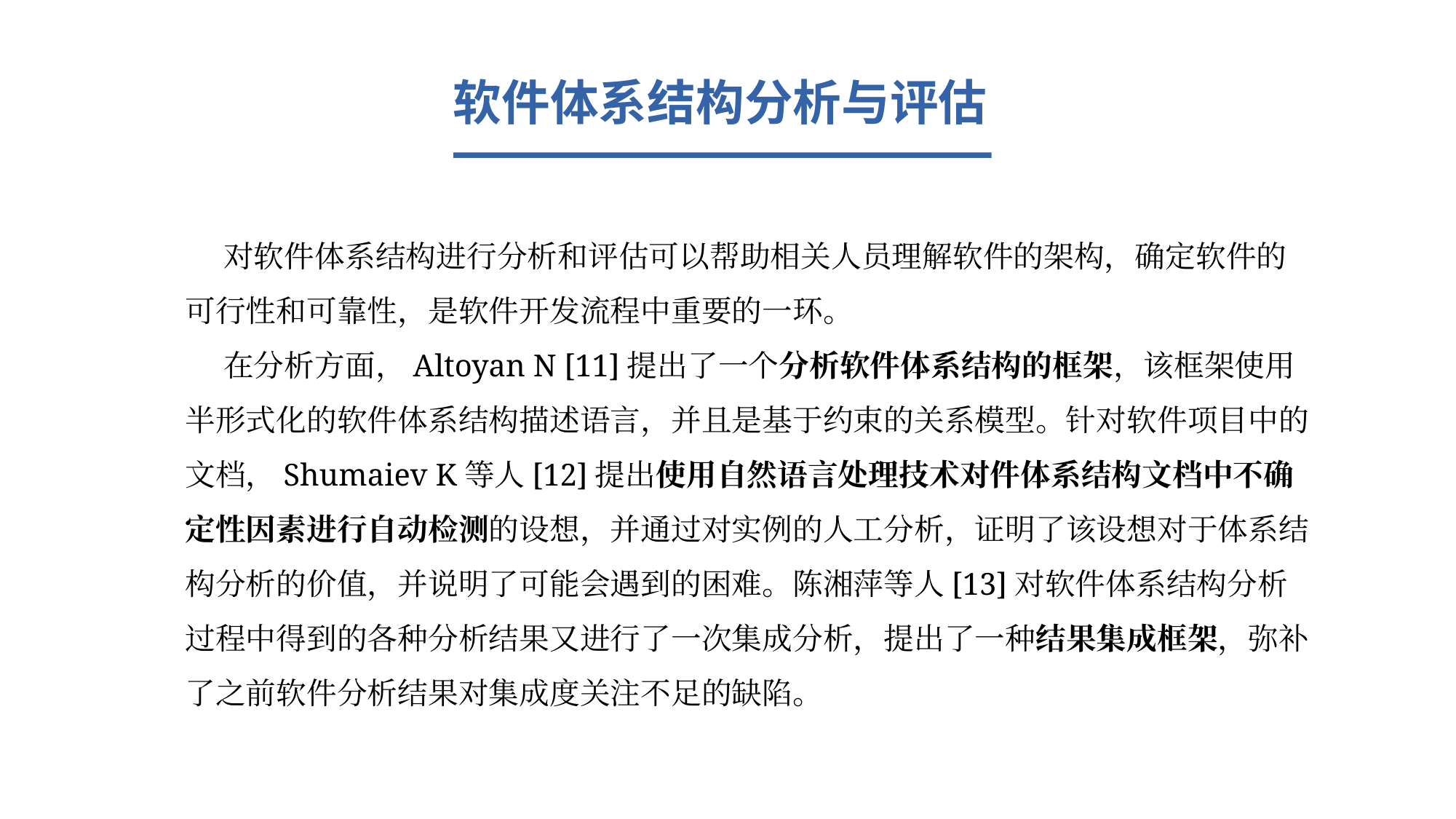

软件体系结构分析与评估

    对软件体系结构进行分析和评估可以帮助相关人员理解软件的架构，确定软件的可行性和可靠性，是软件开发流程中重要的一环。
    在分析方面，Altoyan N [11]提出了一个分析软件体系结构的框架，该框架使用半形式化的软件体系结构描述语言，并且是基于约束的关系模型。针对软件项目中的文档，Shumaiev K等人[12]提出使用自然语言处理技术对件体系结构文档中不确定性因素进行自动检测的设想，并通过对实例的人工分析，证明了该设想对于体系结构分析的价值，并说明了可能会遇到的困难。陈湘萍等人[13]对软件体系结构分析过程中得到的各种分析结果又进行了一次集成分析，提出了一种结果集成框架，弥补了之前软件分析结果对集成度关注不足的缺陷。